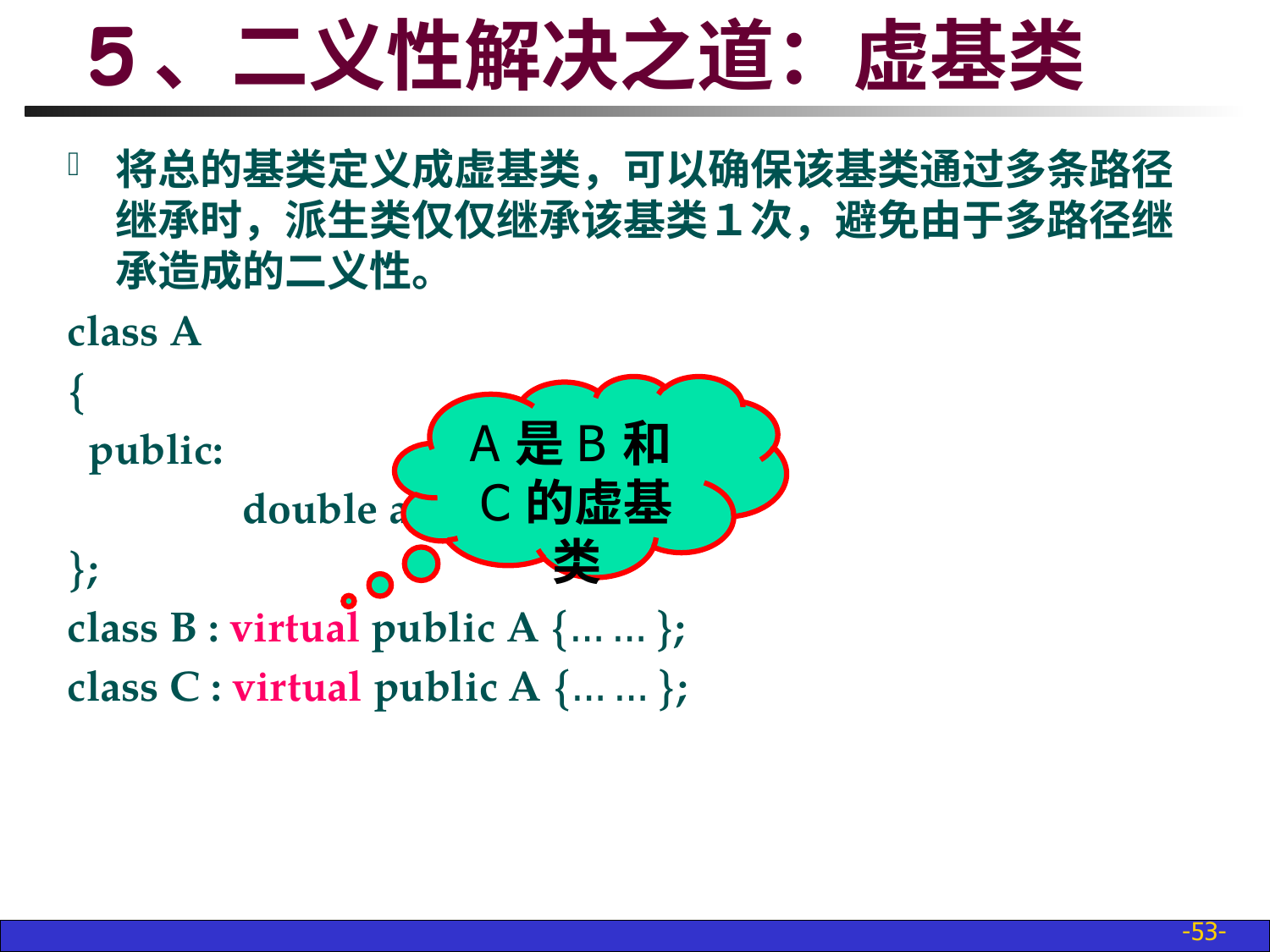

# 5、二义性解决之道：虚基类
将总的基类定义成虚基类，可以确保该基类通过多条路径继承时，派生类仅仅继承该基类１次，避免由于多路径继承造成的二义性。
class A
{
  public:
		double a;
};
class B : virtual public A {……};
class C : virtual public A {……};
A是B和C的虚基类
-53-